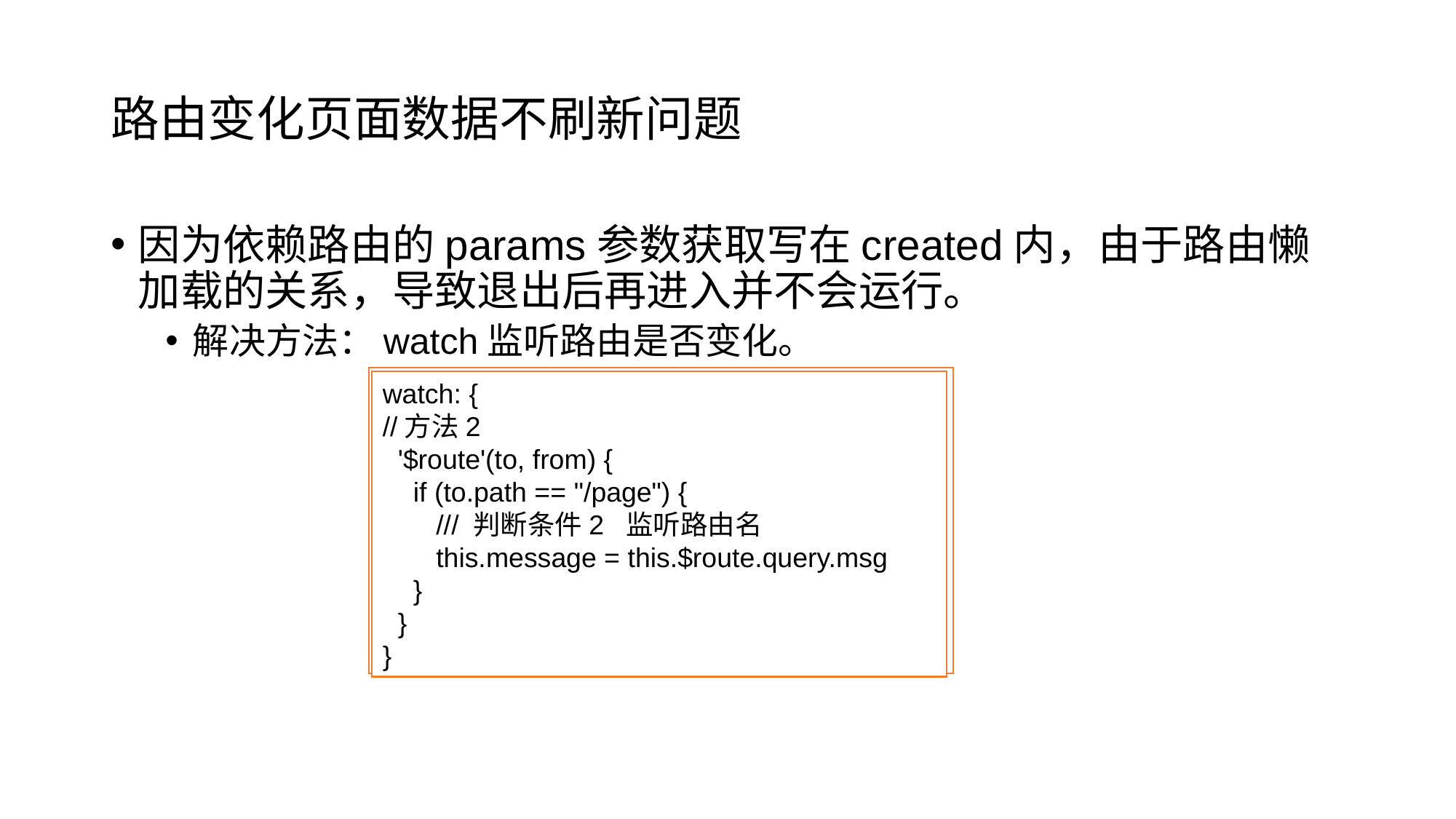

# 路由变化页面数据不刷新问题
因为依赖路由的params参数获取写在created内，由于路由懒加载的关系，导致退出后再进入并不会运行。
解决方法：watch监听路由是否变化。
watch: {
 // 方法1
  '$route' (to, from) { //监听路由是否变化
    if(this.$route.params.articleId){
       // 判断条件1  判断传递值的变化
      //获取数据
    }
  }
}
watch: {
//方法2
  '$route'(to, from) {
    if (to.path == "/page") {
       /// 判断条件2  监听路由名
       this.message = this.$route.query.msg
    }
  }
}